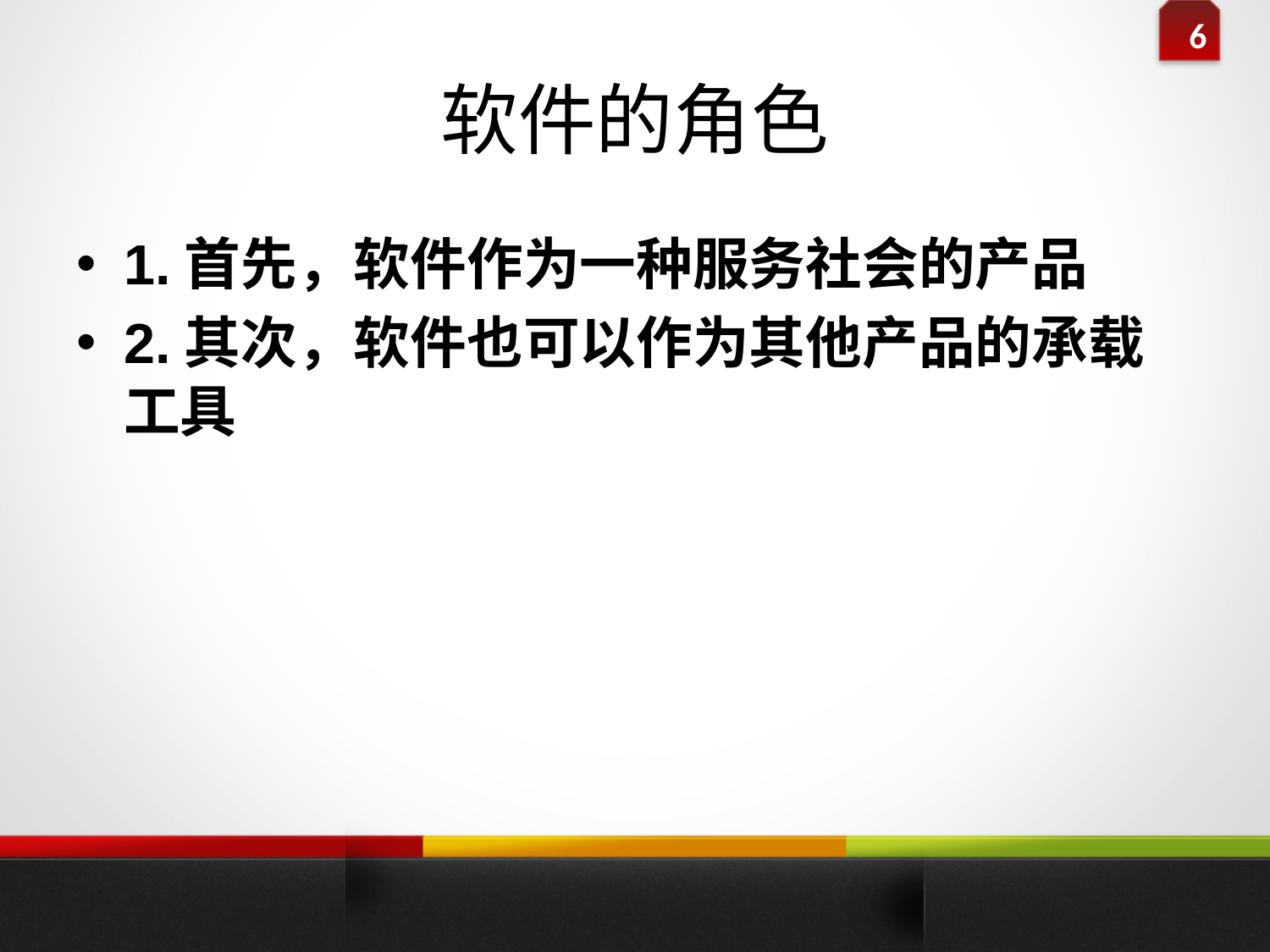

# 软件的角色
1.首先，软件作为一种服务社会的产品
2.其次，软件也可以作为其他产品的承载工具

6